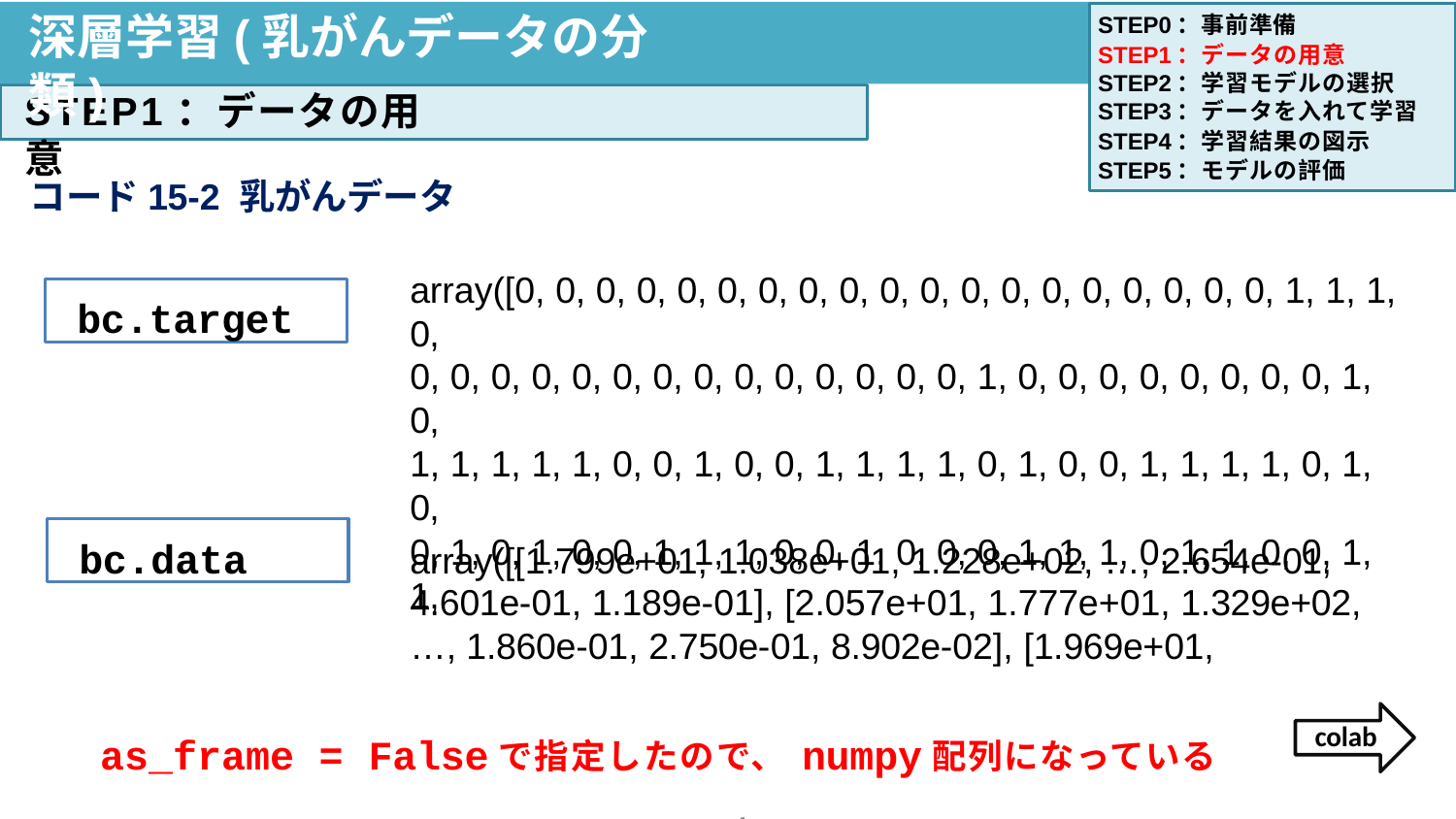

# 深層学習(乳がんデータの分類)
STEP0：事前準備
STEP1：データの用意 STEP2：学習モデルの選択

STEP1：データの用意
STEP3：データを入れて学習 STEP4：学習結果の図示 STEP5：モデルの評価
コード15-2 乳がんデータ
array([0, 0, 0, 0, 0, 0, 0, 0, 0, 0, 0, 0, 0, 0, 0, 0, 0, 0, 0, 1, 1, 1, 0,
0, 0, 0, 0, 0, 0, 0, 0, 0, 0, 0, 0, 0, 0, 1, 0, 0, 0, 0, 0, 0, 0, 0, 1, 0,
1, 1, 1, 1, 1, 0, 0, 1, 0, 0, 1, 1, 1, 1, 0, 1, 0, 0, 1, 1, 1, 1, 0, 1, 0,
0, 1, 0, 1, 0, 0, 1, 1, 1, 0, 0, 1, 0, 0, 0, 1, 1, 1, 0, 1, 1, 0, 0, 1, 1,
bc.target
bc.data
array([[1.799e+01, 1.038e+01, 1.228e+02, …, 2.654e-01, 4.601e-01, 1.189e-01], [2.057e+01, 1.777e+01, 1.329e+02,
…, 1.860e-01, 2.750e-01, 8.902e-02], [1.969e+01,
as_frame = Falseで指定したので、numpy配列になっている
4

colab